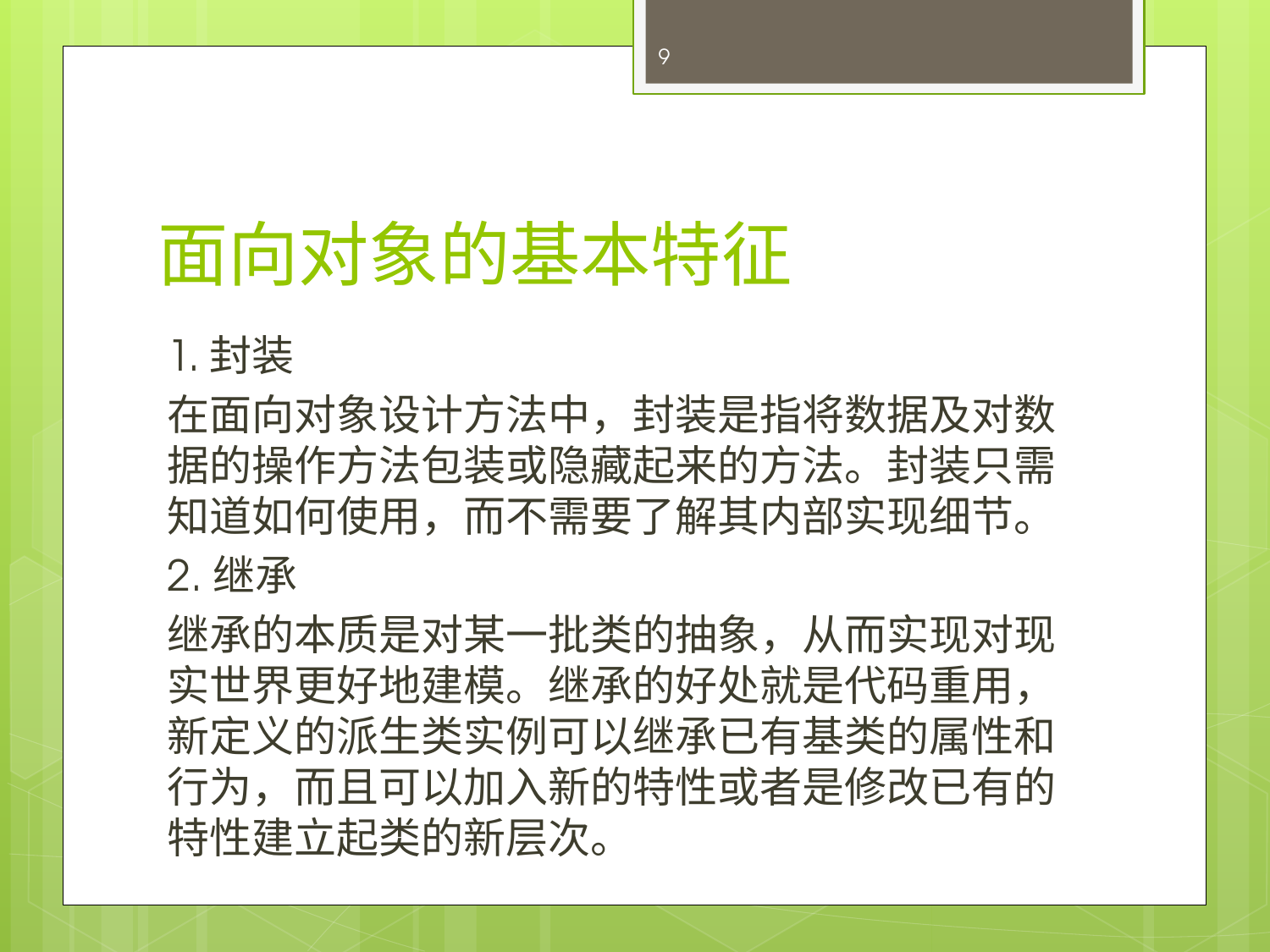

9
# 面向对象的基本特征
1.封装
在面向对象设计方法中，封装是指将数据及对数据的操作方法包装或隐藏起来的方法。封装只需知道如何使用，而不需要了解其内部实现细节。
2.继承
继承的本质是对某一批类的抽象，从而实现对现实世界更好地建模。继承的好处就是代码重用，新定义的派生类实例可以继承已有基类的属性和行为，而且可以加入新的特性或者是修改已有的特性建立起类的新层次。